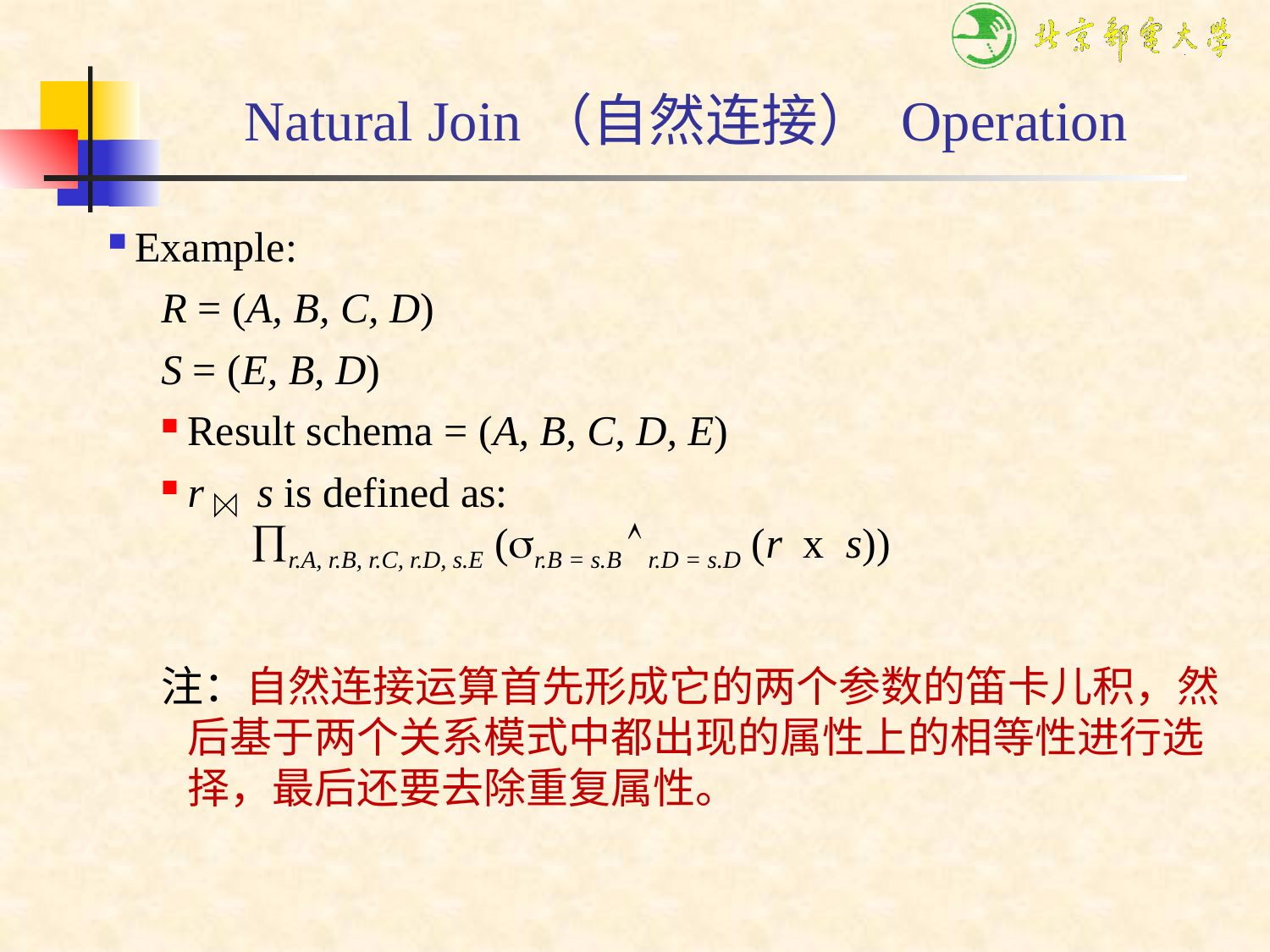

# Natural Join（自然连接） Operation
Example:
R = (A, B, C, D)
S = (E, B, D)
Result schema = (A, B, C, D, E)
r     s is defined as:
      ∏r.A, r.B, r.C, r.D, s.E (σr.B = s.B ∧ r.D = s.D (r  x  s))

注：自然连接运算首先形成它的两个参数的笛卡儿积，然后基于两个关系模式中都出现的属性上的相等性进行选择，最后还要去除重复属性。

46